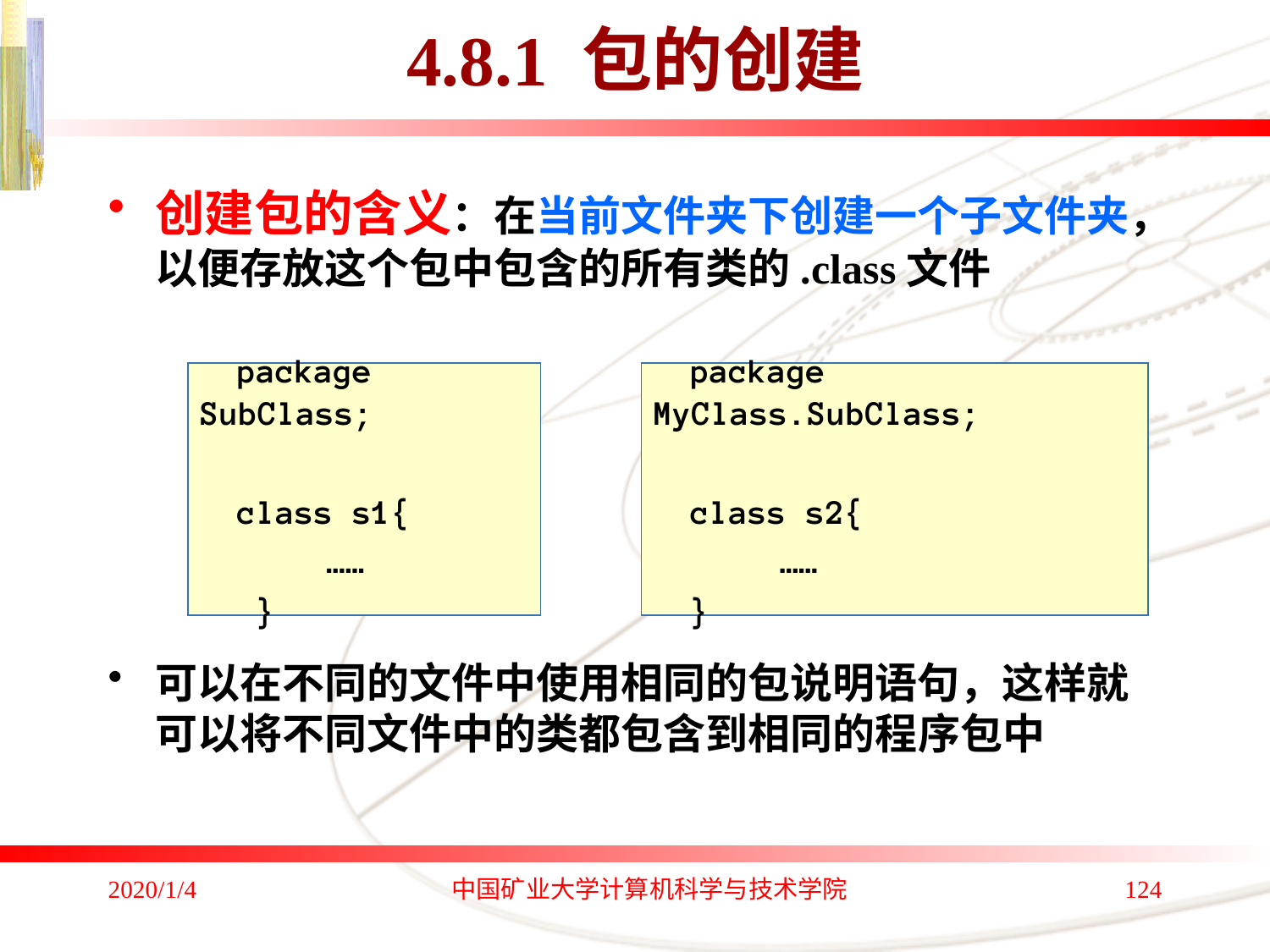

# 4.8.1 包的创建
创建包的含义：在当前文件夹下创建一个子文件夹，以便存放这个包中包含的所有类的.class文件

可以在不同的文件中使用相同的包说明语句，这样就可以将不同文件中的类都包含到相同的程序包中
package SubClass;

class s1{
	……
 }
package MyClass.SubClass;

class s2{
	……
}
2020/1/4
中国矿业大学计算机科学与技术学院
124